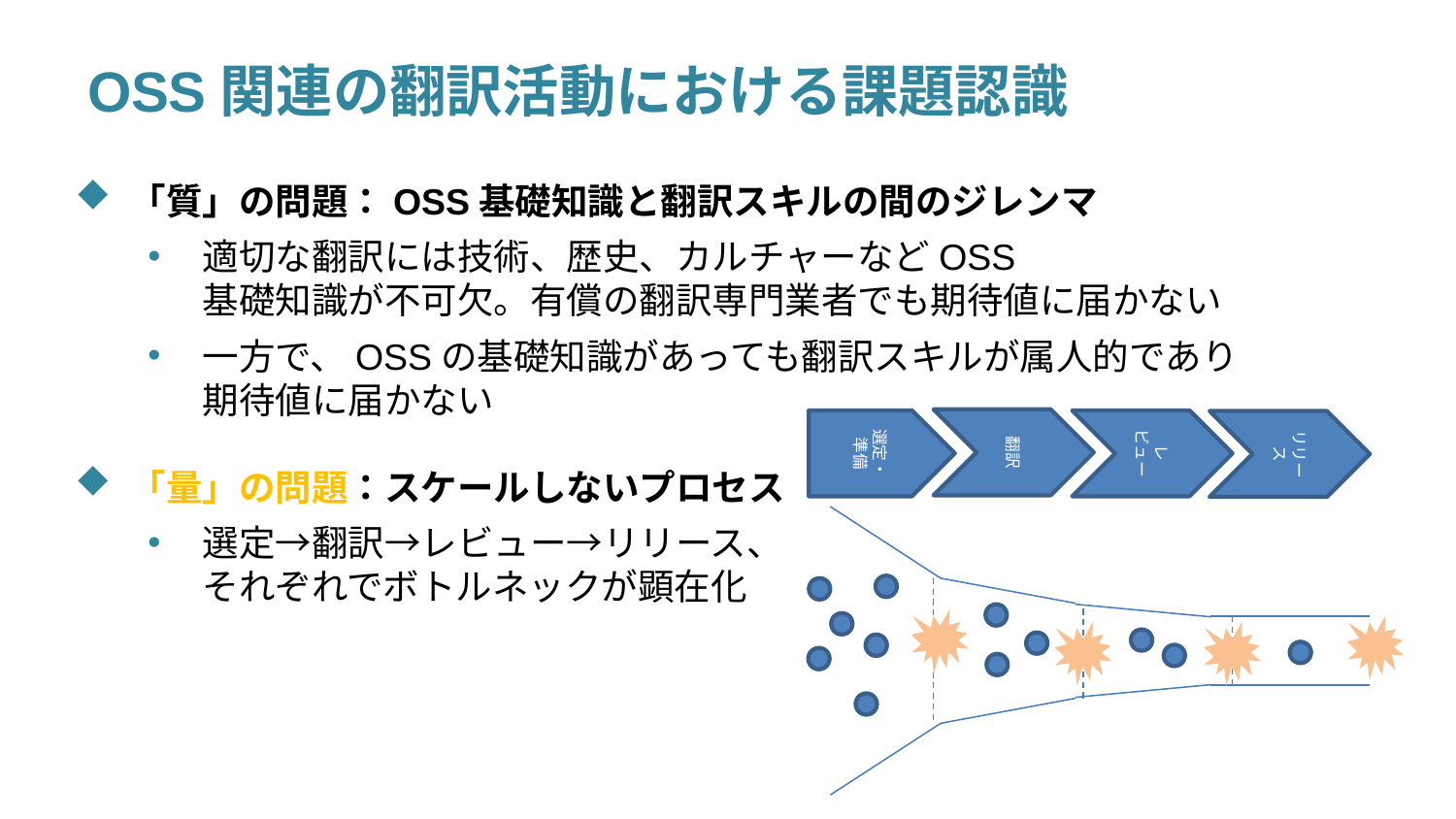

# OSS関連の翻訳活動における課題認識
「質」の問題：OSS基礎知識と翻訳スキルの間のジレンマ
適切な翻訳には技術、歴史、カルチャーなどOSS
基礎知識が不可欠。有償の翻訳専門業者でも期待値に届かない
一方で、OSSの基礎知識があっても翻訳スキルが属人的であり
期待値に届かない

「量」の問題：スケールしないプロセス
選定→翻訳→レビュー→リリース、
それぞれでボトルネックが顕在化

翻訳
選定・
準備
レビュー
リリース